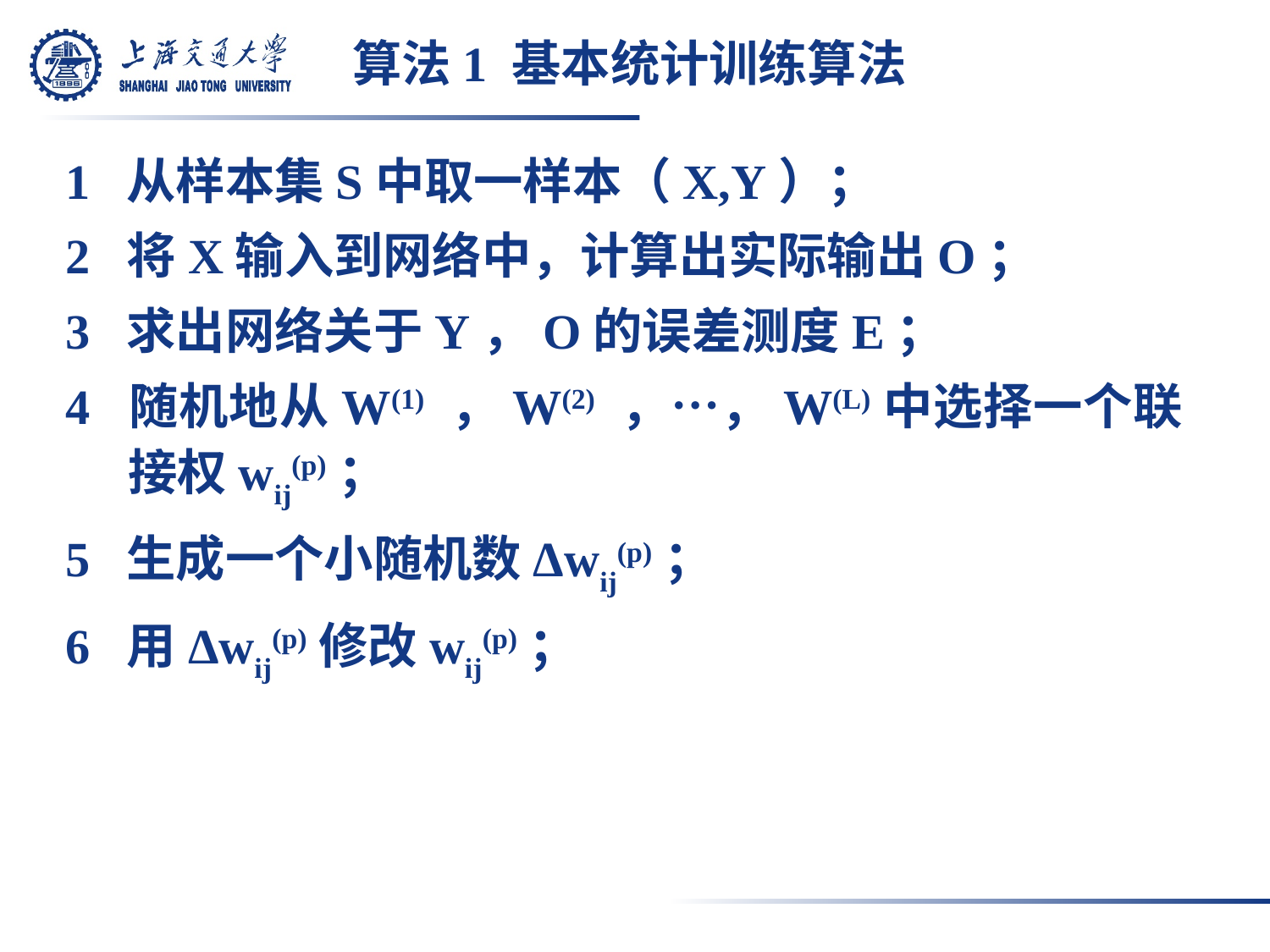

# 算法1 基本统计训练算法
1  从样本集S中取一样本（X,Y）；
2  将X输入到网络中，计算出实际输出O；
3  求出网络关于Y，O的误差测度E；
4  随机地从W(1) ，W(2) ，…，W(L)中选择一个联接权wij(p)；
5  生成一个小随机数Δwij(p)；
6  用Δwij(p)修改wij(p)；